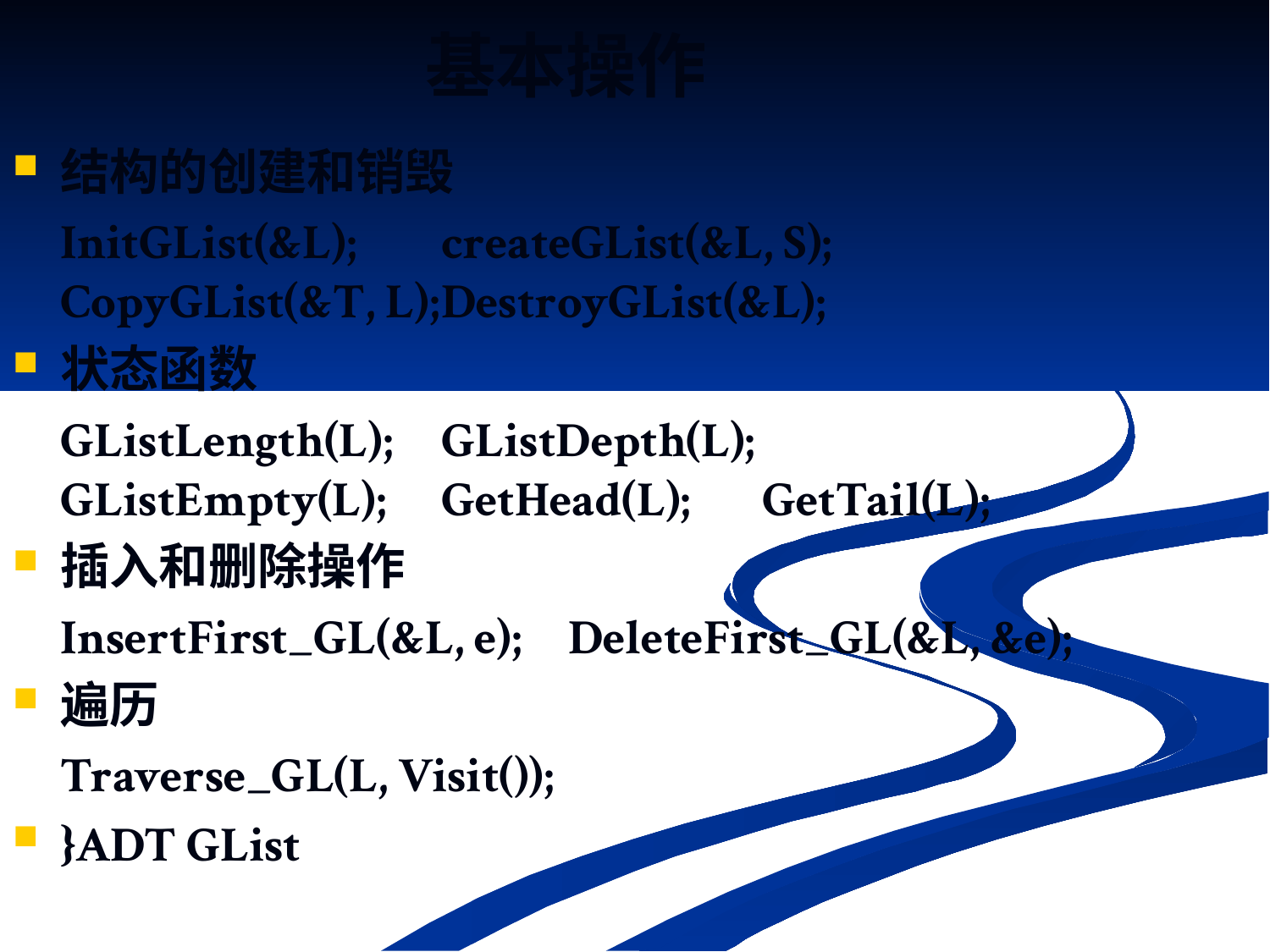

# 基本操作
结构的创建和销毁
	InitGList(&L);	createGList(&L, S);
CopyGList(&T, L);	DestroyGList(&L);
状态函数
	GListLength(L);	GListDepth(L);
GListEmpty(L);	GetHead(L);       GetTail(L);
插入和删除操作
	InsertFirst_GL(&L, e);	DeleteFirst_GL(&L, &e);
遍历
	Traverse_GL(L, Visit());
}ADT GList